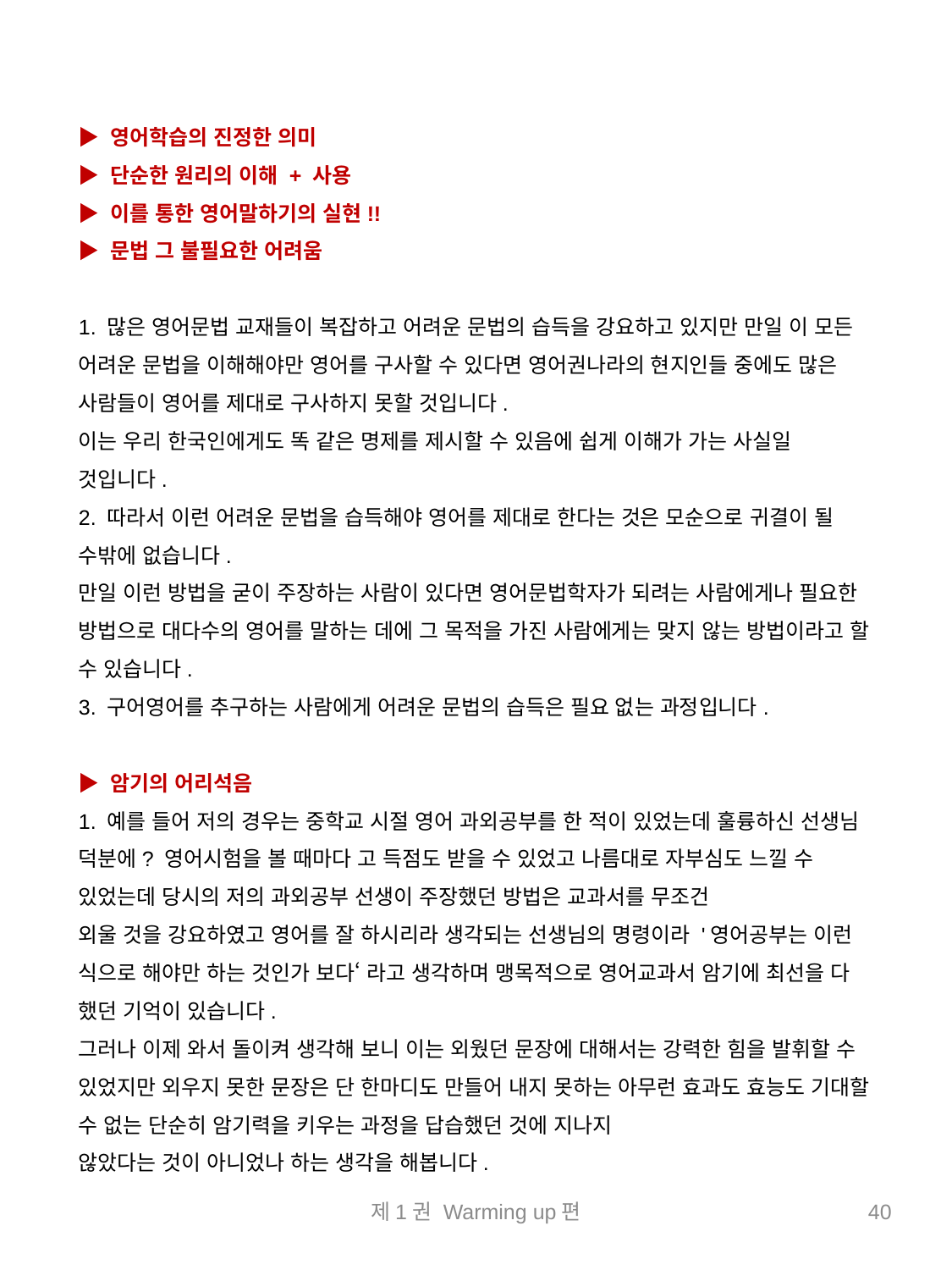

▶ 영어학습의 진정한 의미
▶ 단순한 원리의 이해 + 사용
▶ 이를 통한 영어말하기의 실현!!
▶ 문법 그 불필요한 어려움

1. 많은 영어문법 교재들이 복잡하고 어려운 문법의 습득을 강요하고 있지만 만일 이 모든 어려운 문법을 이해해야만 영어를 구사할 수 있다면 영어권나라의 현지인들 중에도 많은 사람들이 영어를 제대로 구사하지 못할 것입니다.
이는 우리 한국인에게도 똑 같은 명제를 제시할 수 있음에 쉽게 이해가 가는 사실일 것입니다.
2. 따라서 이런 어려운 문법을 습득해야 영어를 제대로 한다는 것은 모순으로 귀결이 될 수밖에 없습니다.
만일 이런 방법을 굳이 주장하는 사람이 있다면 영어문법학자가 되려는 사람에게나 필요한 방법으로 대다수의 영어를 말하는 데에 그 목적을 가진 사람에게는 맞지 않는 방법이라고 할 수 있습니다.
3. 구어영어를 추구하는 사람에게 어려운 문법의 습득은 필요 없는 과정입니다.

▶ 암기의 어리석음
1. 예를 들어 저의 경우는 중학교 시절 영어 과외공부를 한 적이 있었는데 훌륭하신 선생님 덕분에? 영어시험을 볼 때마다 고 득점도 받을 수 있었고 나름대로 자부심도 느낄 수 있었는데 당시의 저의 과외공부 선생이 주장했던 방법은 교과서를 무조건
외울 것을 강요하였고 영어를 잘 하시리라 생각되는 선생님의 명령이라 '영어공부는 이런 식으로 해야만 하는 것인가 보다‘ 라고 생각하며 맹목적으로 영어교과서 암기에 최선을 다 했던 기억이 있습니다.
그러나 이제 와서 돌이켜 생각해 보니 이는 외웠던 문장에 대해서는 강력한 힘을 발휘할 수 있었지만 외우지 못한 문장은 단 한마디도 만들어 내지 못하는 아무런 효과도 효능도 기대할 수 없는 단순히 암기력을 키우는 과정을 답습했던 것에 지나지
않았다는 것이 아니었나 하는 생각을 해봅니다.
제1권 Warming up편
40